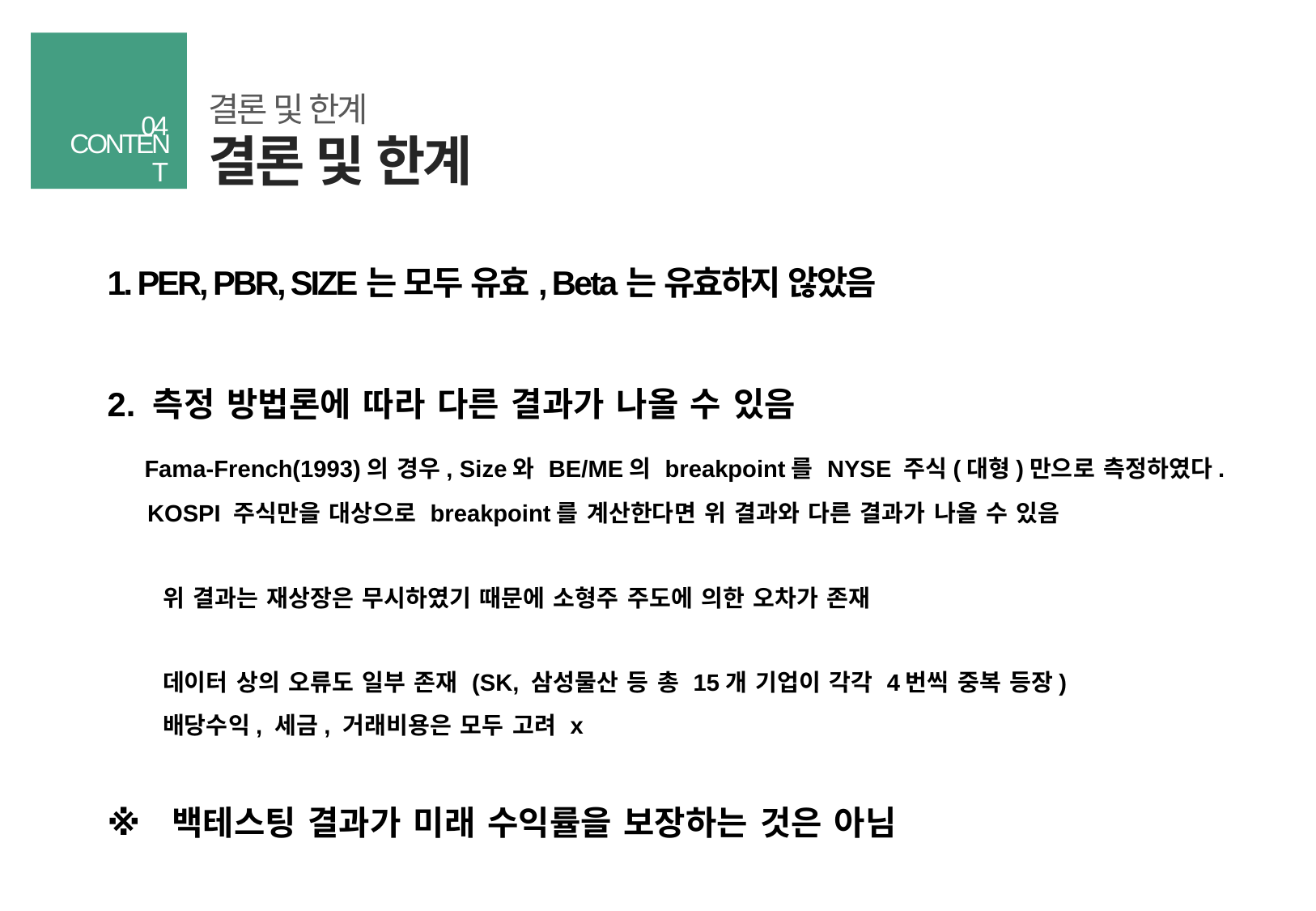

결론 및 한계
04
결론 및 한계
CONTENT
1. PER, PBR, SIZE는 모두 유효, Beta는 유효하지 않았음

2. 측정 방법론에 따라 다른 결과가 나올 수 있음
    Fama-French(1993)의 경우, Size와 BE/ME의 breakpoint를 NYSE 주식(대형)만으로 측정하였다.
      KOSPI 주식만을 대상으로 breakpoint를 계산한다면 위 결과와 다른 결과가 나올 수 있음

      위 결과는 재상장은 무시하였기 때문에 소형주 주도에 의한 오차가 존재

      데이터 상의 오류도 일부 존재 (SK, 삼성물산 등 총 15개 기업이 각각 4번씩 중복 등장)
      배당수익, 세금, 거래비용은 모두 고려 x

※  백테스팅 결과가 미래 수익률을 보장하는 것은 아님